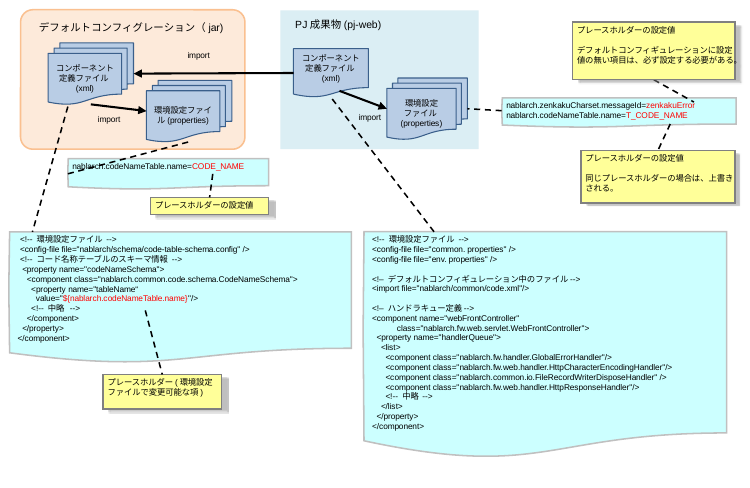

デフォルトコンフィグレーション（jar)
PJ成果物(pj-web)
プレースホルダーの設定値

デフォルトコンフィギュレーションに設定値の無い項目は、必ず設定する必要がある。
import
コンポーネント定義ファイル(xml)
コンポーネント定義ファイル(xml)
環境設定
ファイル(properties)
環境設定ファイル(properties)
nablarch.zenkakuCharset.messageId=zenkakuError
nablarch.codeNameTable.name=T_CODE_NAME
import
import
プレースホルダーの設定値

同じプレースホルダーの場合は、上書きされる。
nablarch.codeNameTable.name=CODE_NAME
プレースホルダーの設定値
  <!-- 環境設定ファイル -->
  <config-file file="common. properties" />
  <config-file file="env. properties" />

  <!– デフォルトコンフィギュレーション中のファイル-->
  <import file="nablarch/common/code.xml"/>

  <!– ハンドラキュー定義-->
  <component name="webFrontController"
             class="nablarch.fw.web.servlet.WebFrontController">
    <property name="handlerQueue">
      <list>
        <component class="nablarch.fw.handler.GlobalErrorHandler"/>
        <component class="nablarch.fw.web.handler.HttpCharacterEncodingHandler"/>
        <component class="nablarch.common.io.FileRecordWriterDisposeHandler" />
        <component class="nablarch.fw.web.handler.HttpResponseHandler"/>
        <!-- 中略 -->
      </list>
    </property>
  </component>

   <!-- 環境設定ファイル -->
   <config-file file="nablarch/schema/code-table-schema.config" />
   <!-- コード名称テーブルのスキーマ情報 -->
    <property name="codeNameSchema">
      <component class="nablarch.common.code.schema.CodeNameSchema">
        <property name="tableName“
          value="${nablarch.codeNameTable.name}"/>
        <!-- 中略  -->
      </component>
    </property>
  </component>
プレースホルダー(環境設定ファイルで変更可能な項)